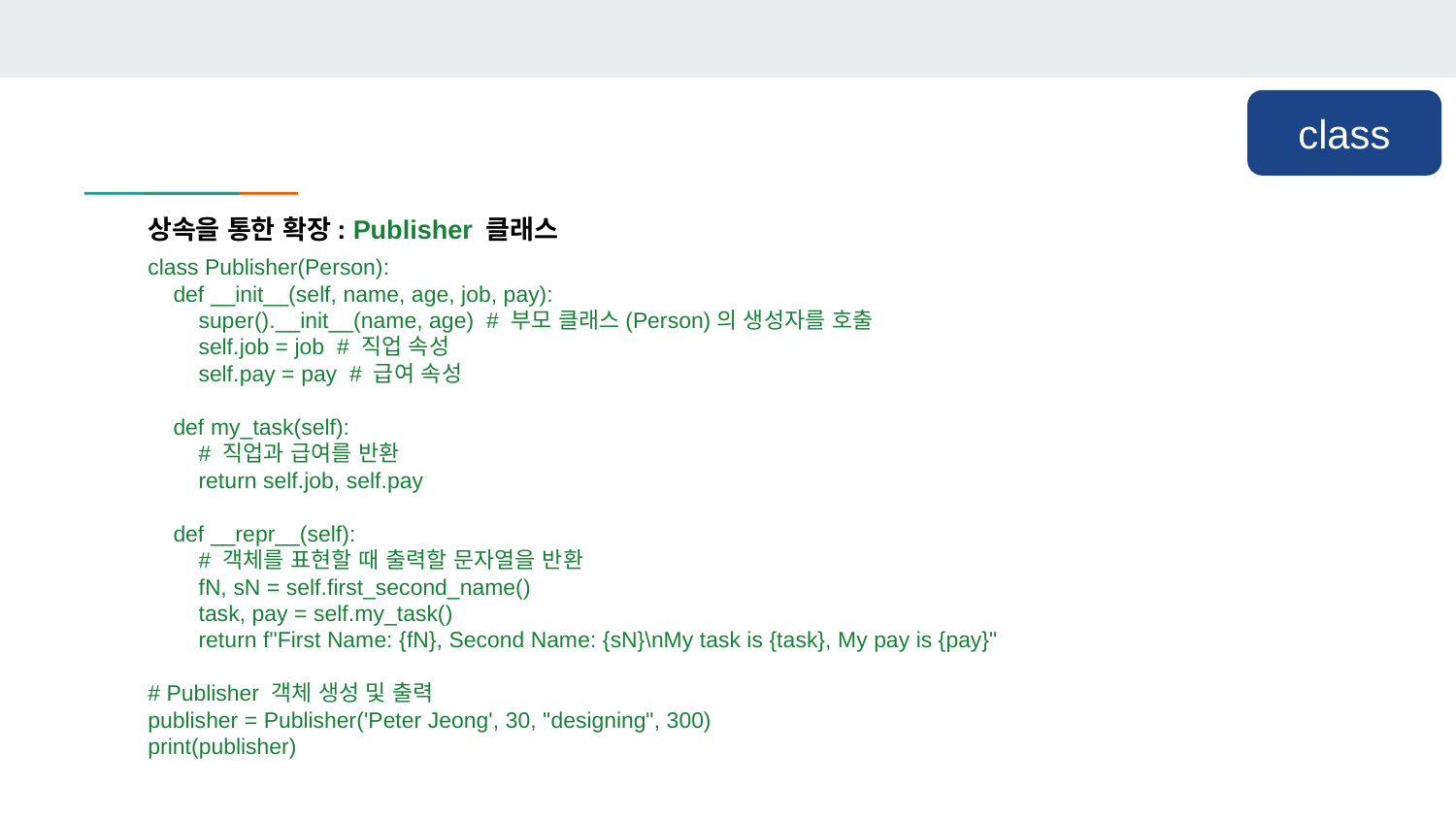

class
상속을 통한 확장: Publisher 클래스
class Publisher(Person):
    def __init__(self, name, age, job, pay):
        super().__init__(name, age)  # 부모 클래스(Person)의 생성자를 호출
        self.job = job  # 직업 속성
        self.pay = pay  # 급여 속성

    def my_task(self):
        # 직업과 급여를 반환
        return self.job, self.pay

    def __repr__(self):
        # 객체를 표현할 때 출력할 문자열을 반환
        fN, sN = self.first_second_name()
        task, pay = self.my_task()
        return f"First Name: {fN}, Second Name: {sN}\nMy task is {task}, My pay is {pay}"

# Publisher 객체 생성 및 출력
publisher = Publisher('Peter Jeong', 30, "designing", 300)
print(publisher)